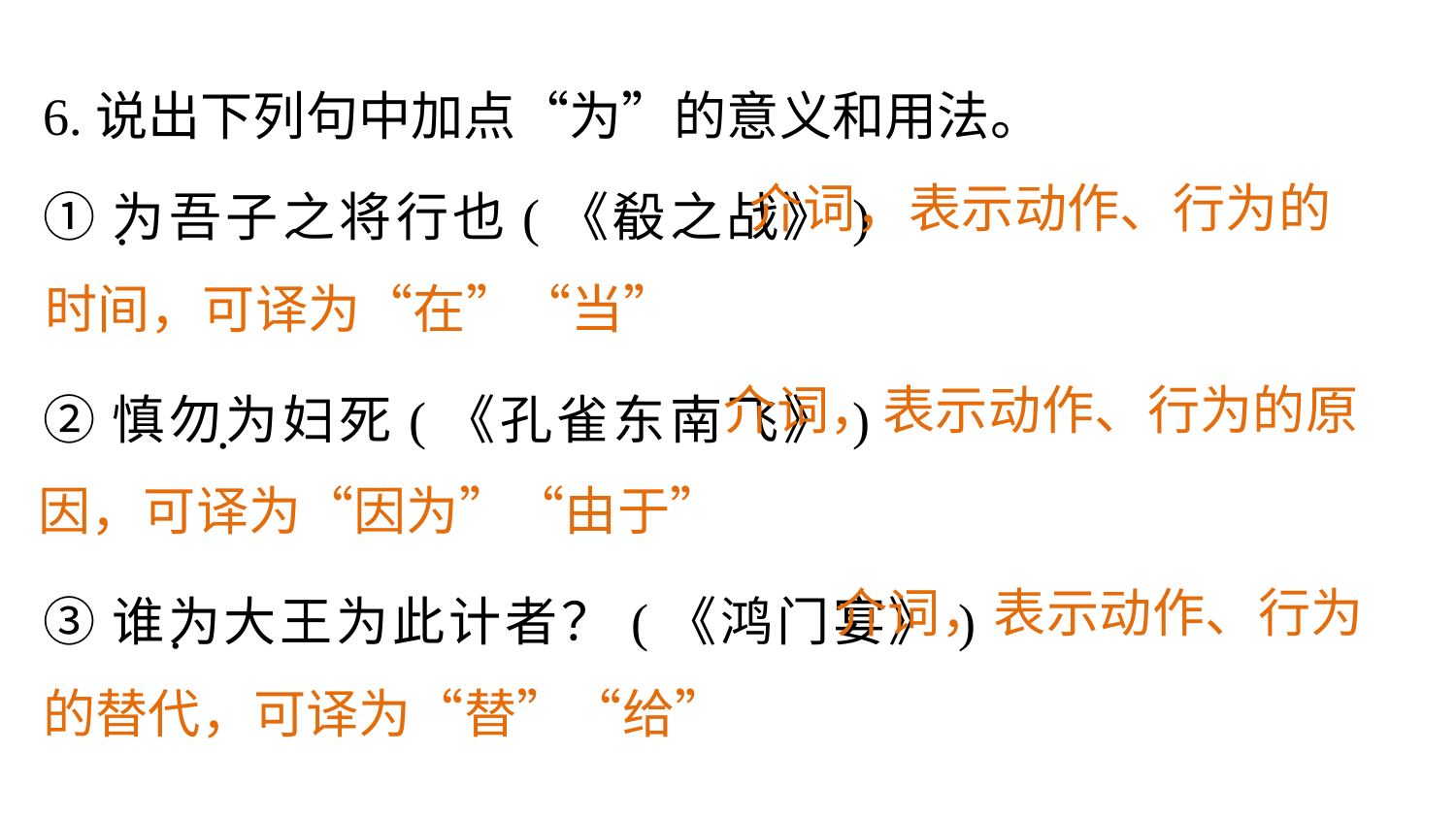

6.说出下列句中加点“为”的意义和用法。
①为吾子之将行也(《殽之战》)
②慎勿为妇死(《孔雀东南飞》)
③谁为大王为此计者？(《鸿门宴》)
                                                         介词，表示动作、行为的时间，可译为“在”“当”
.
                                                       介词，表示动作、行为的原因，可译为“因为”“由于”
.
                                                                介词，表示动作、行为的替代，可译为“替”“给”
.